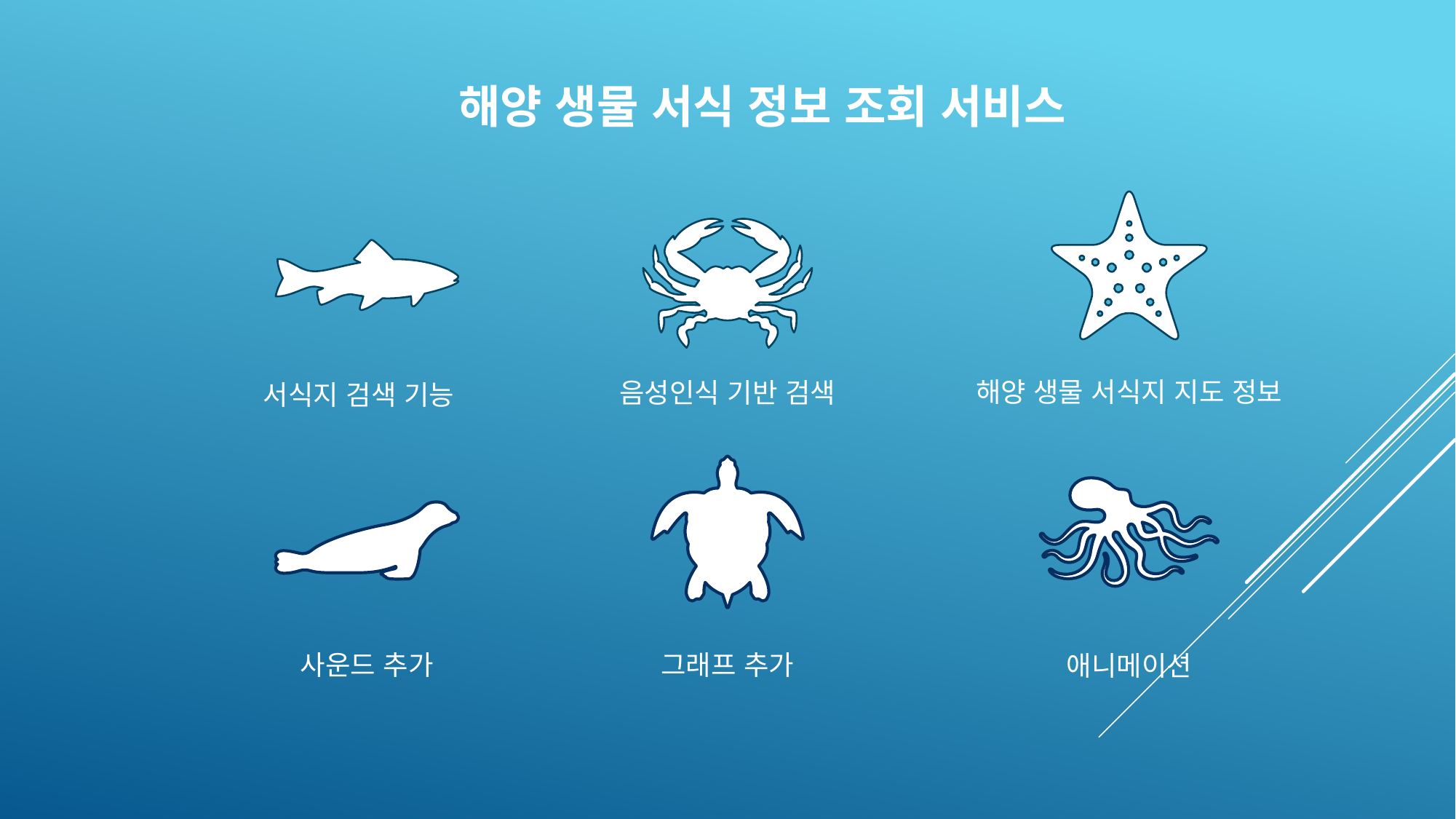

해양 생물 서식 정보 조회 서비스

해양 생물 서식지 지도 정보
음성인식 기반 검색
서식지 검색 기능

사운드 추가
그래프 추가
애니메이션